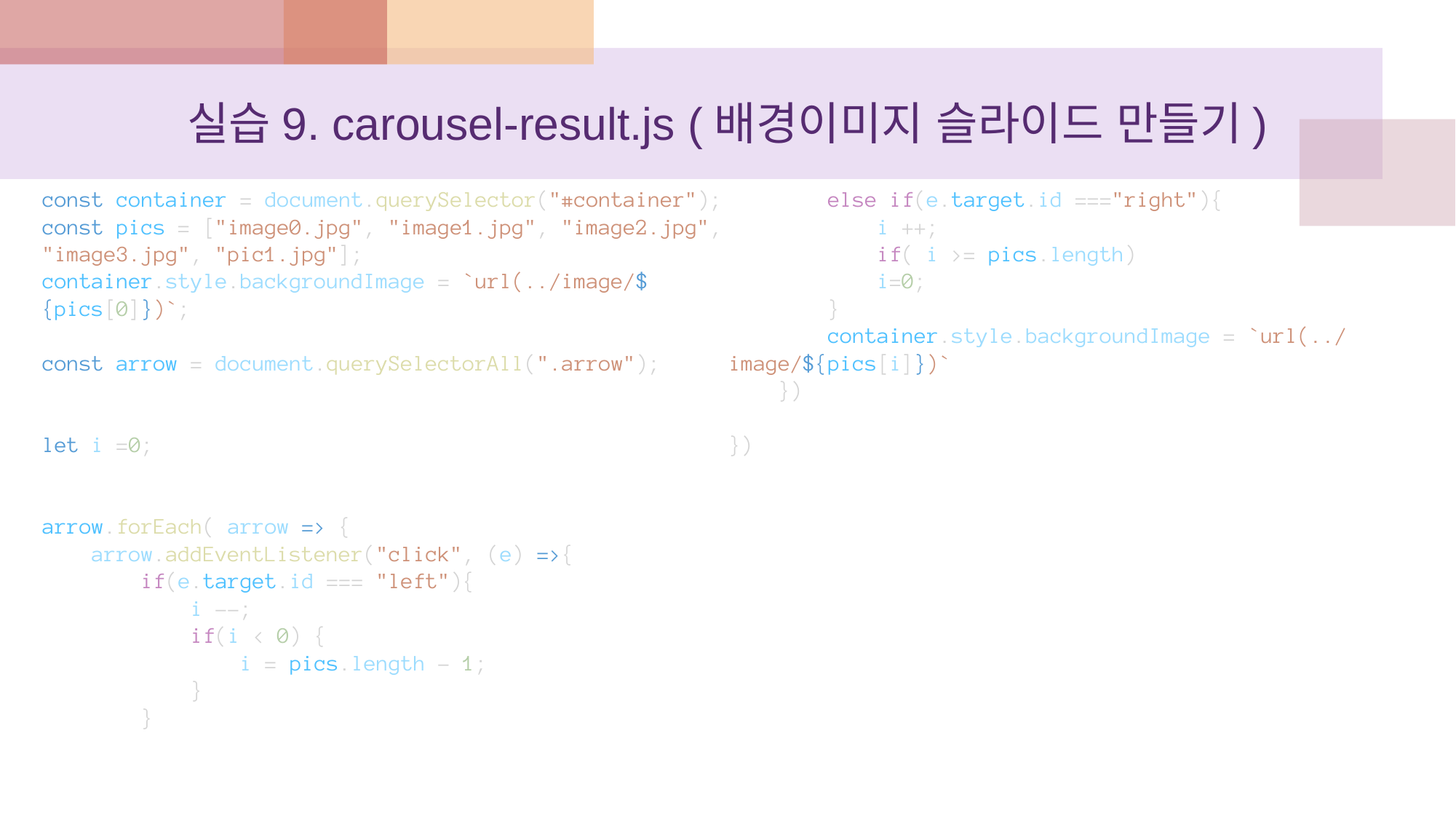

# 실습9. carousel-result.js (배경이미지 슬라이드 만들기)
const container = document.querySelector("#container");
const pics = ["image0.jpg", "image1.jpg", "image2.jpg", "image3.jpg", "pic1.jpg"];
container.style.backgroundImage = `url(../image/${pics[0]})`;
const arrow = document.querySelectorAll(".arrow");
let i =0;
arrow.forEach( arrow => {
    arrow.addEventListener("click", (e) =>{
        if(e.target.id === "left"){
            i --;
            if(i < 0) {
                i = pics.length - 1;
            }
        }
        else if(e.target.id ==="right"){
            i ++;
            if( i >= pics.length)
            i=0;
        }
        container.style.backgroundImage = `url(../image/${pics[i]})`
    })
})